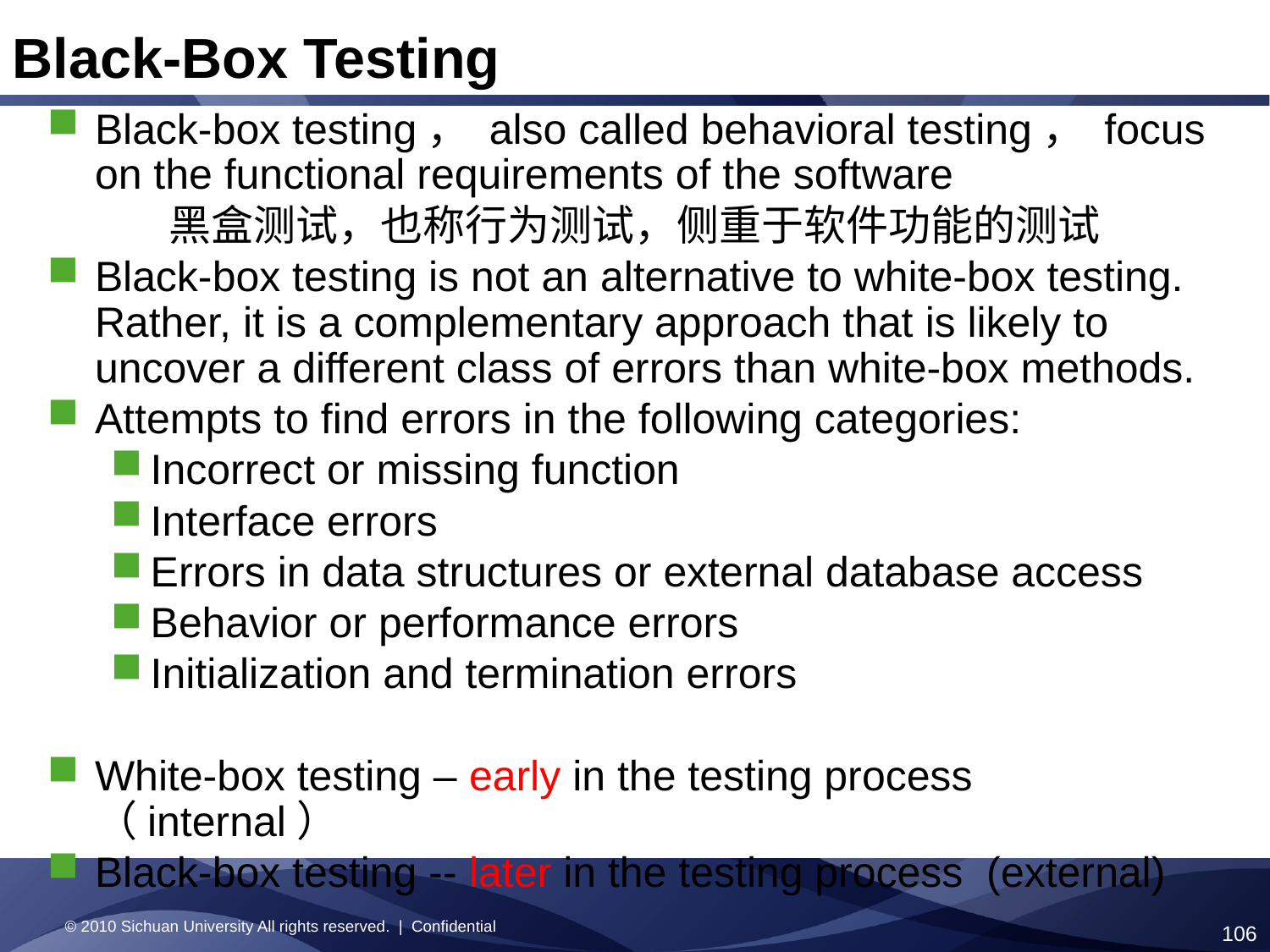

Black-Box Testing
Black-box testing， also called behavioral testing， focus on the functional requirements of the software
黑盒测试，也称行为测试，侧重于软件功能的测试
Black-box testing is not an alternative to white-box testing. Rather, it is a complementary approach that is likely to uncover a different class of errors than white-box methods.
Attempts to find errors in the following categories:
Incorrect or missing function
Interface errors
Errors in data structures or external database access
Behavior or performance errors
Initialization and termination errors

White-box testing – early in the testing process （internal）
Black-box testing -- later in the testing process  (external)

© 2010 Sichuan University All rights reserved.  |  Confidential
106